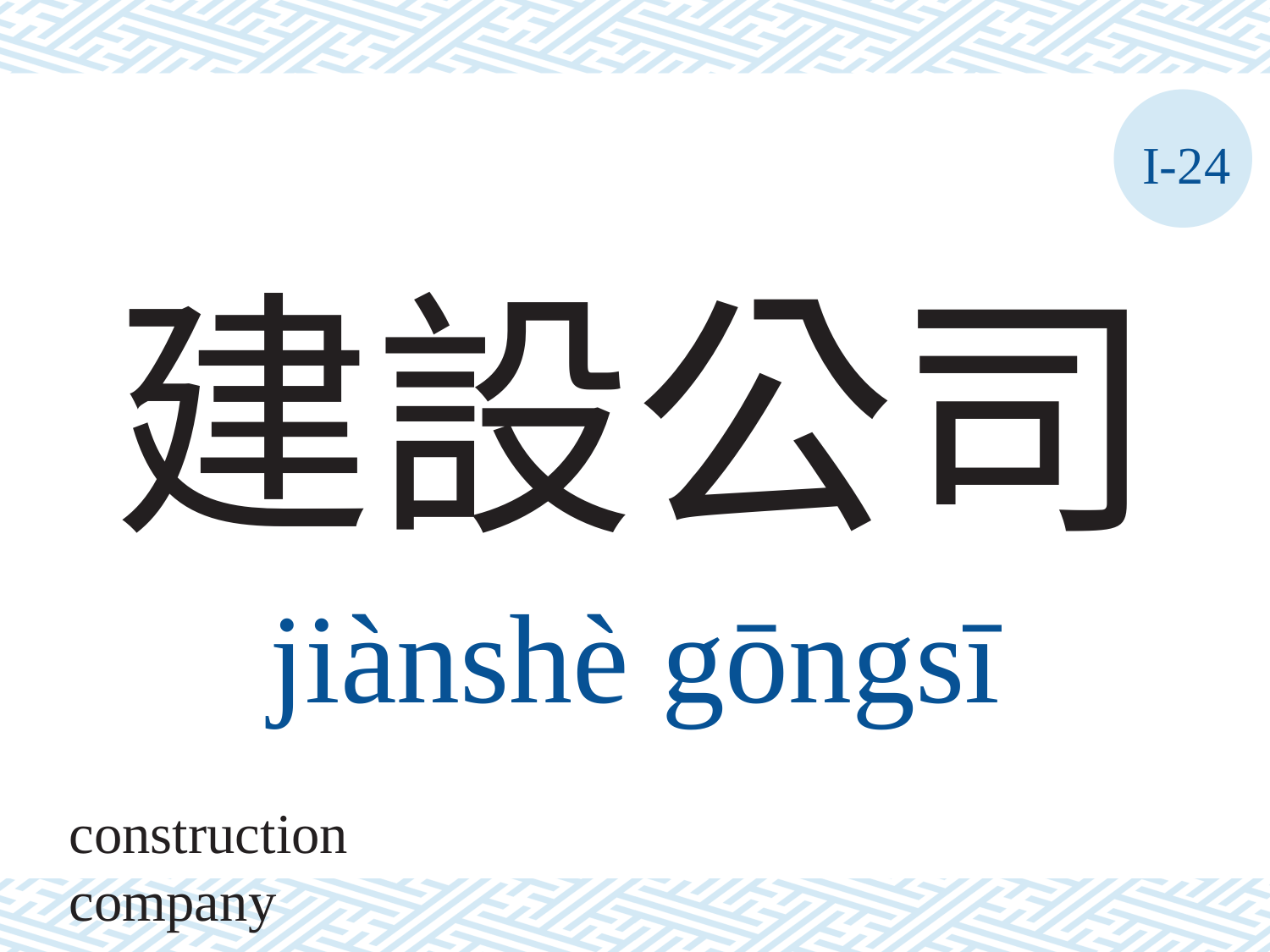

I-24
# 建設公司
jiànshè	gōngsī
construction company